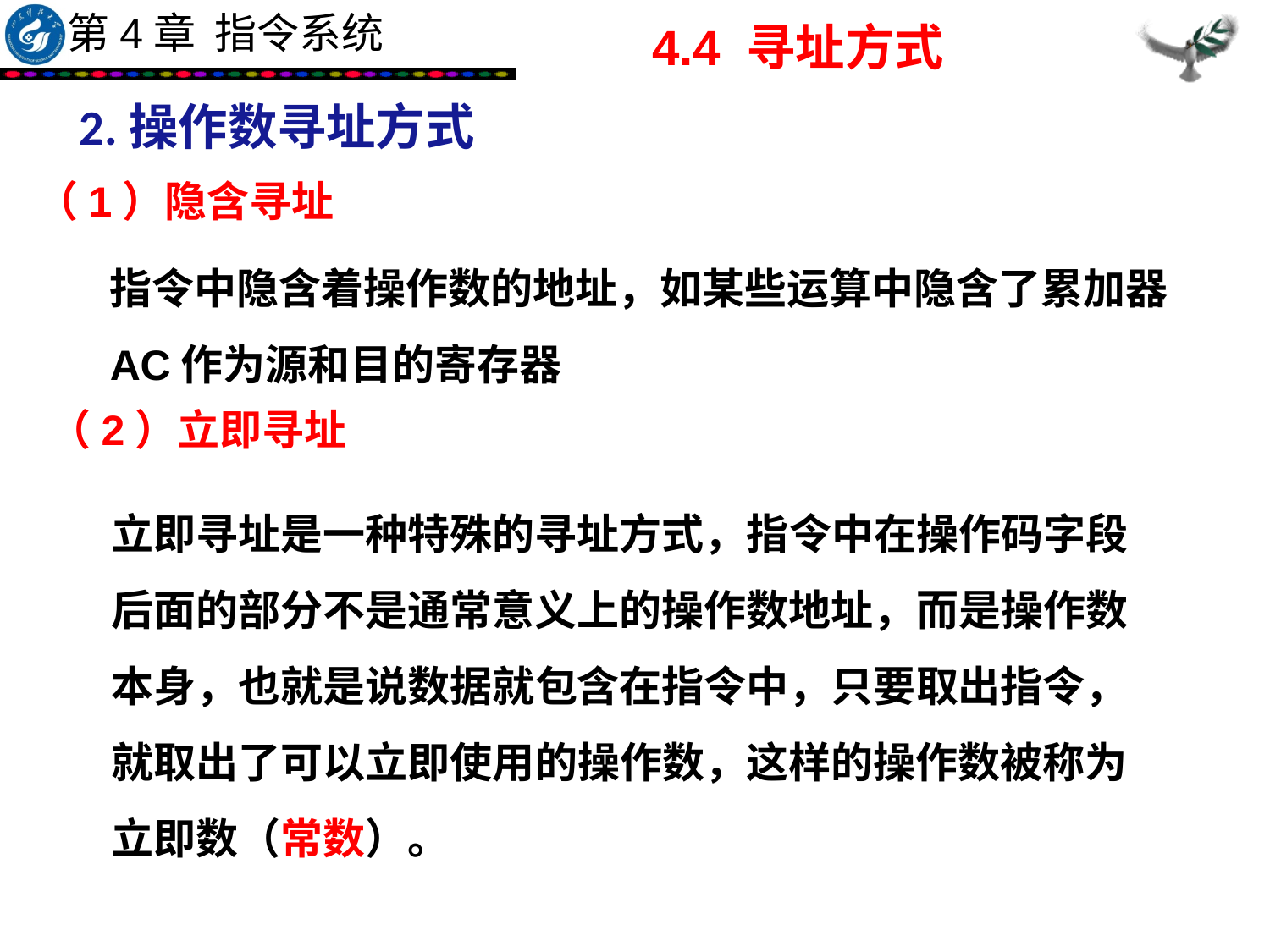

4.4 寻址方式
2.操作数寻址方式
（1）隐含寻址
指令中隐含着操作数的地址，如某些运算中隐含了累加器AC作为源和目的寄存器
（2）立即寻址
立即寻址是一种特殊的寻址方式，指令中在操作码字段后面的部分不是通常意义上的操作数地址，而是操作数本身，也就是说数据就包含在指令中，只要取出指令，就取出了可以立即使用的操作数，这样的操作数被称为立即数（常数）。